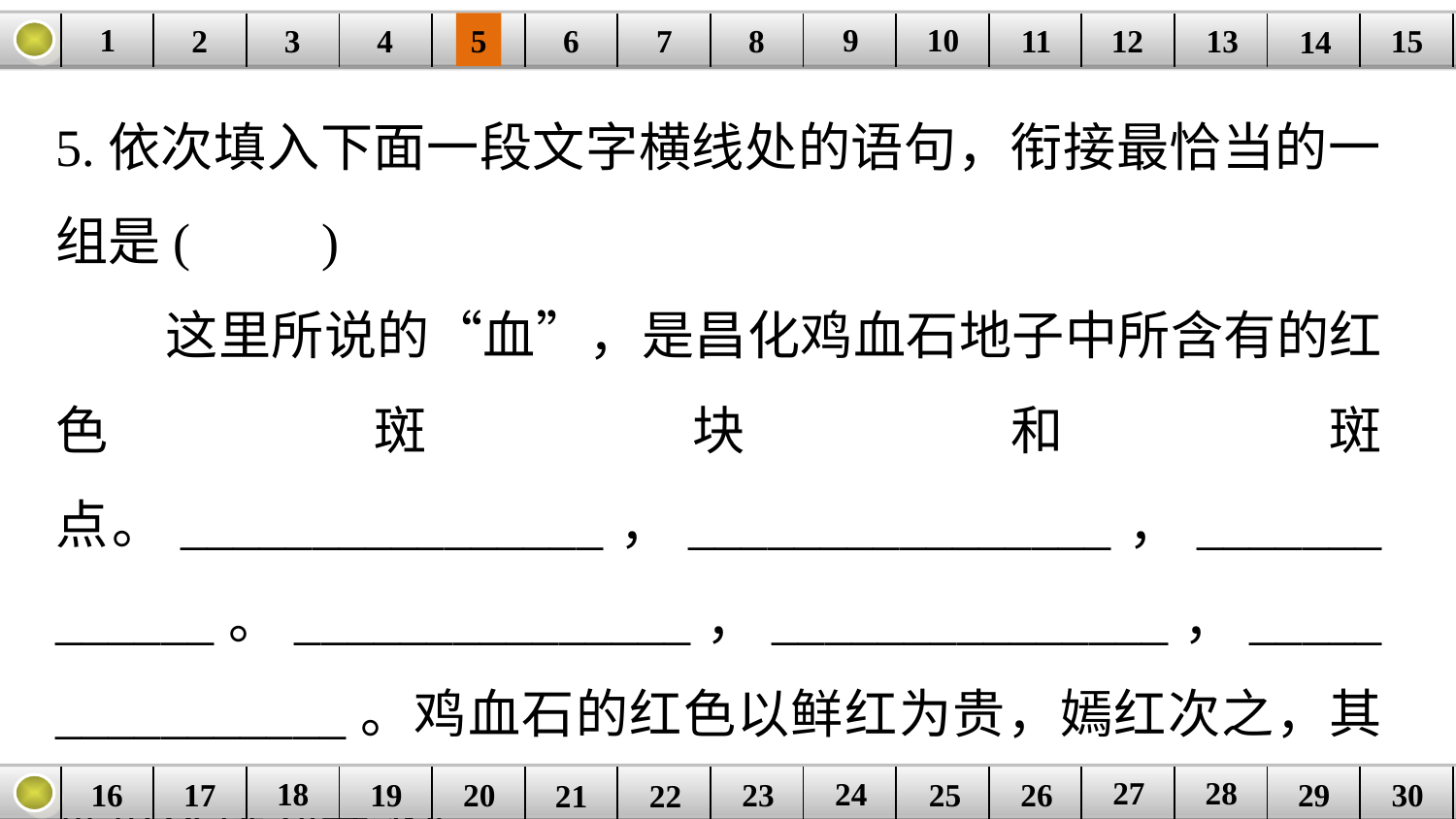

9
10
1
3
4
5
6
8
11
2
12
15
|  |  |  |  |  |  |  |  |  |  |  |  |  |  |  |
| --- | --- | --- | --- | --- | --- | --- | --- | --- | --- | --- | --- | --- | --- | --- |
7
13
14

5.依次填入下面一段文字横线处的语句，衔接最恰当的一组是(　　)
        这里所说的“血”，是昌化鸡血石地子中所含有的红色斑块和斑点。________________，________________，_____________。_______________，_______________，________________。鸡血石的红色以鲜红为贵，嫣红次之，其他依次排列等级。

27
28
18
24
16
25
26
30
|  |  |  |  |  |  |  |  |  |  |  |  |  |  |  |
| --- | --- | --- | --- | --- | --- | --- | --- | --- | --- | --- | --- | --- | --- | --- |
23
17
19
20
29
21
22